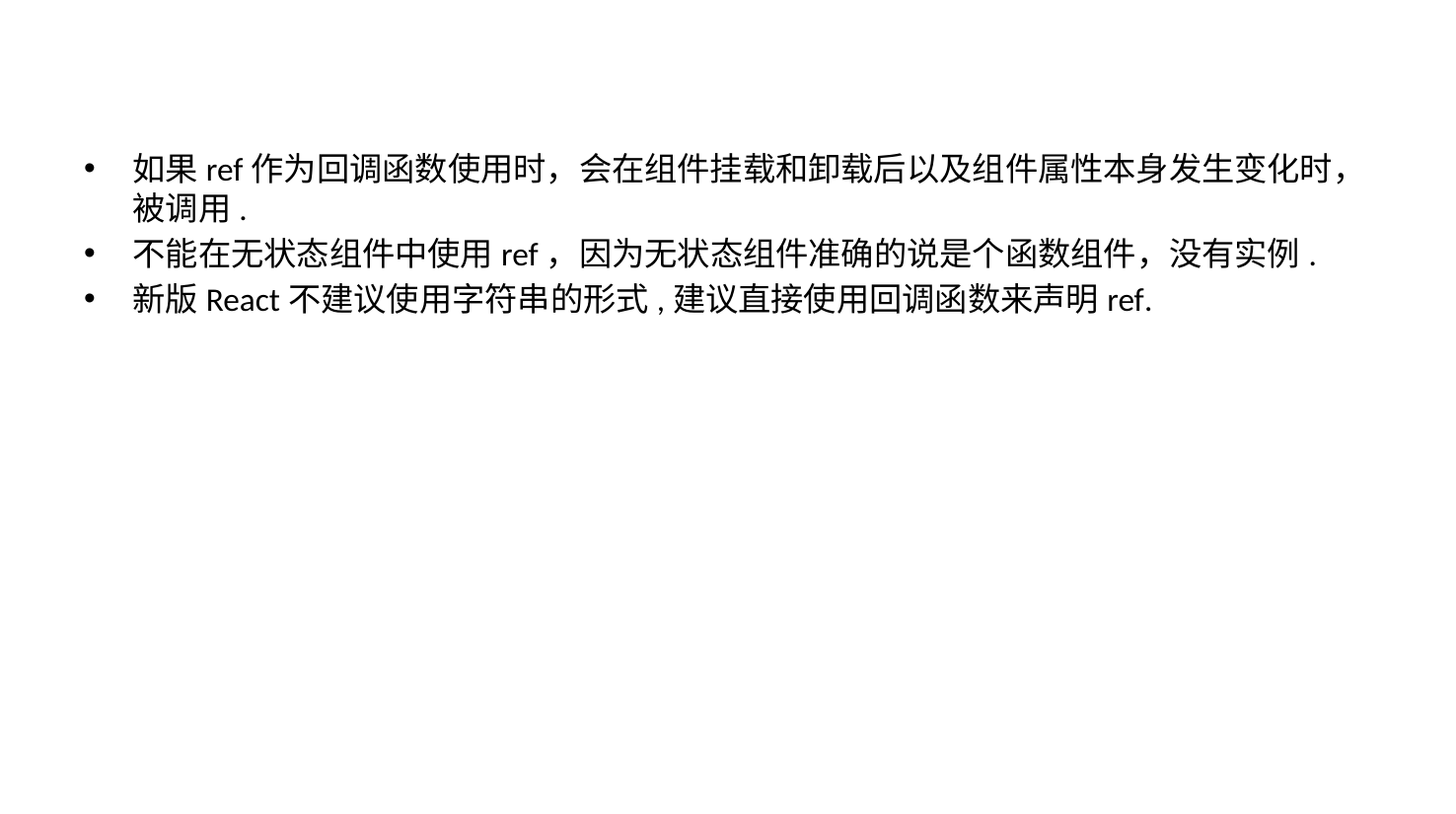

如果ref作为回调函数使用时，会在组件挂载和卸载后以及组件属性本身发生变化时，被调用.
不能在无状态组件中使用ref，因为无状态组件准确的说是个函数组件，没有实例.
新版React不建议使用字符串的形式,建议直接使用回调函数来声明ref.